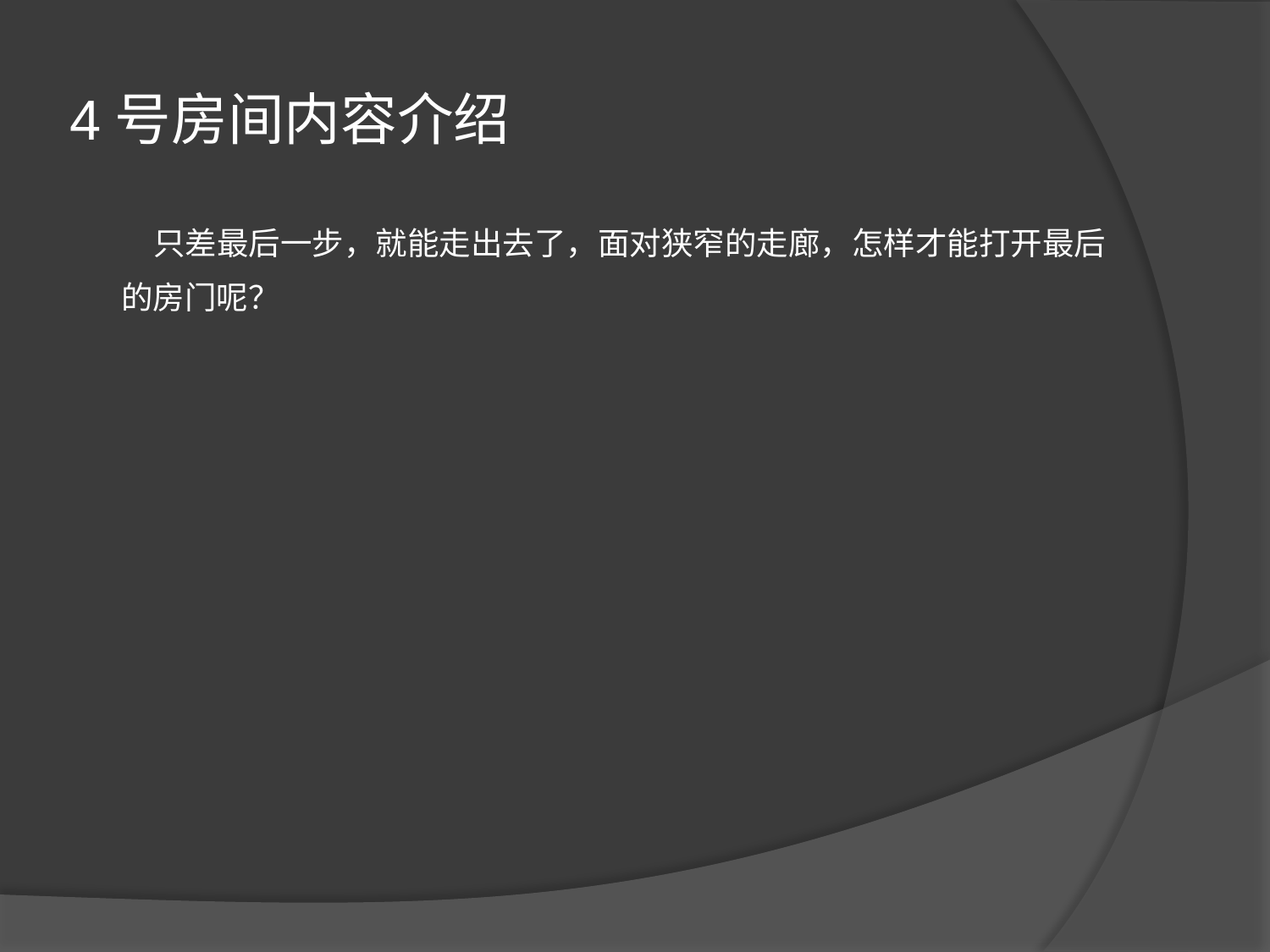

# 4号房间内容介绍
   只差最后一步，就能走出去了，面对狭窄的走廊，怎样才能打开最后的房门呢？